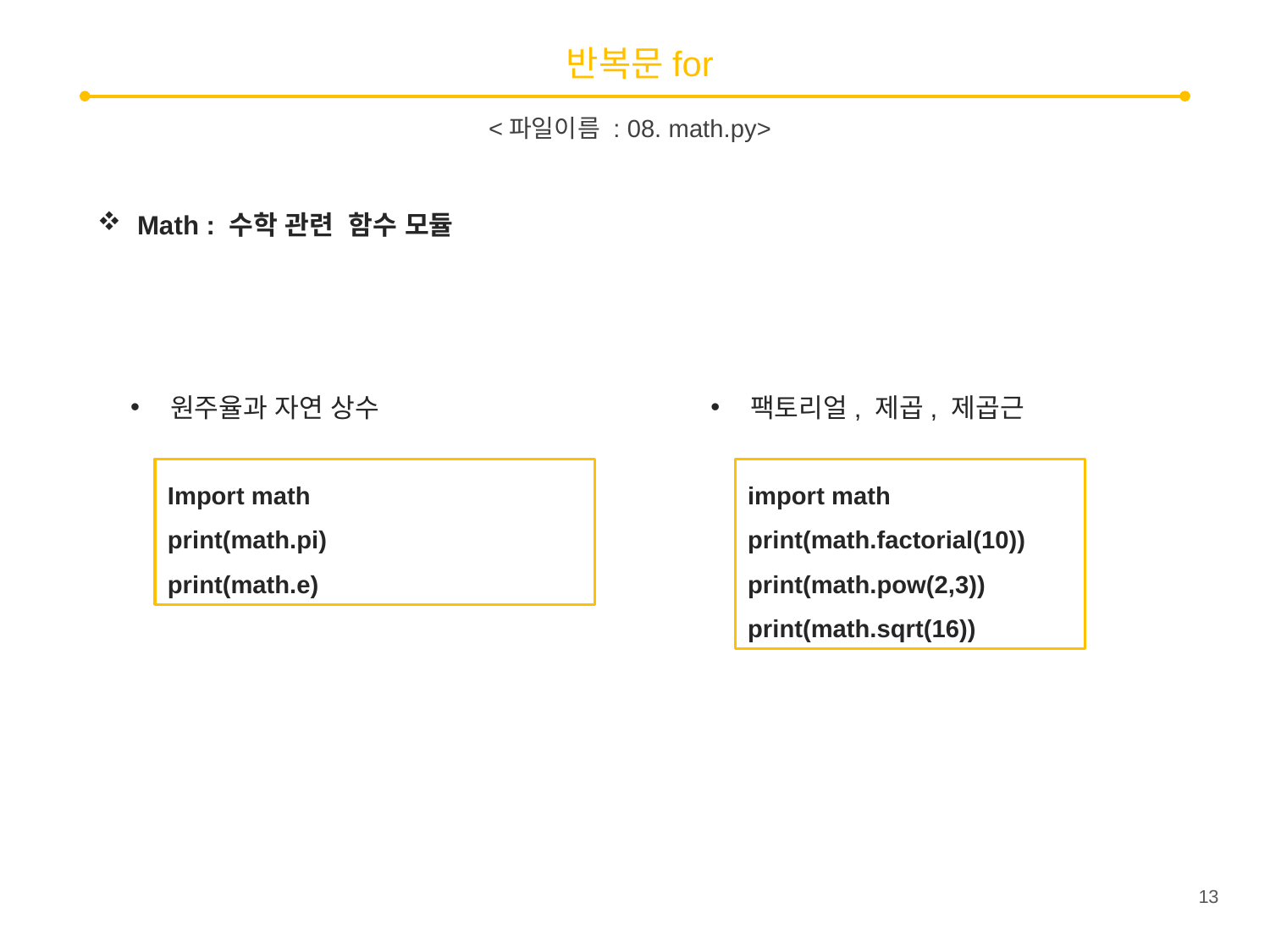

# 반복문for
<파일이름 : 08. math.py>
Math : 수학 관련  함수 모듈
원주율과 자연 상수
팩토리얼, 제곱, 제곱근
Import math
print(math.pi)
print(math.e)
import math
print(math.factorial(10))
print(math.pow(2,3))
print(math.sqrt(16))